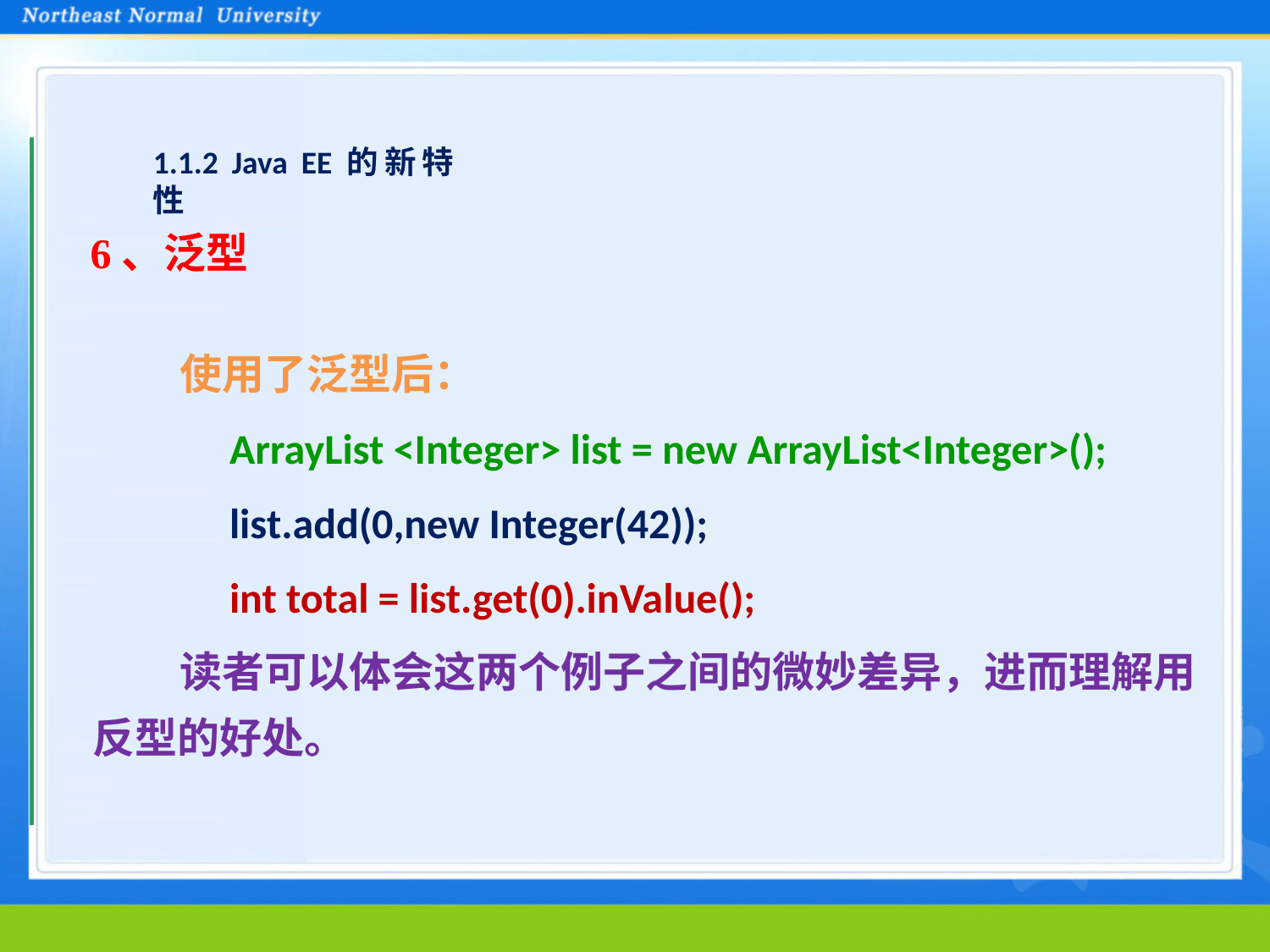

#
1.1.2 Java EE的新特性
6、泛型
使用了泛型后：
ArrayList <Integer> list = new ArrayList<Integer>();
list.add(0,new Integer(42));
int total = list.get(0).inValue();
读者可以体会这两个例子之间的微妙差异，进而理解用反型的好处。